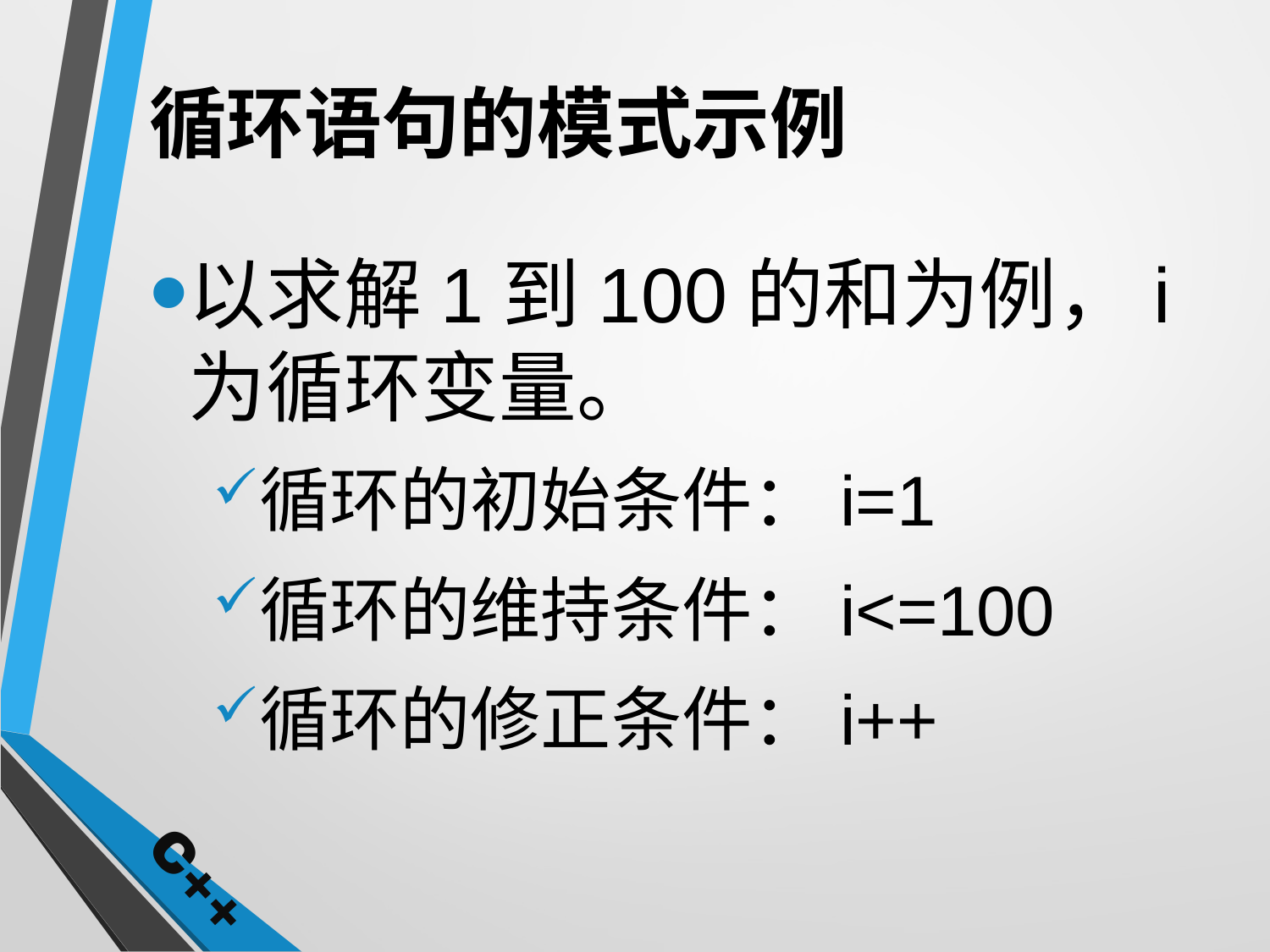

# 循环语句的模式示例
以求解1到100的和为例，i为循环变量。
循环的初始条件：i=1
循环的维持条件：i<=100
循环的修正条件：i++